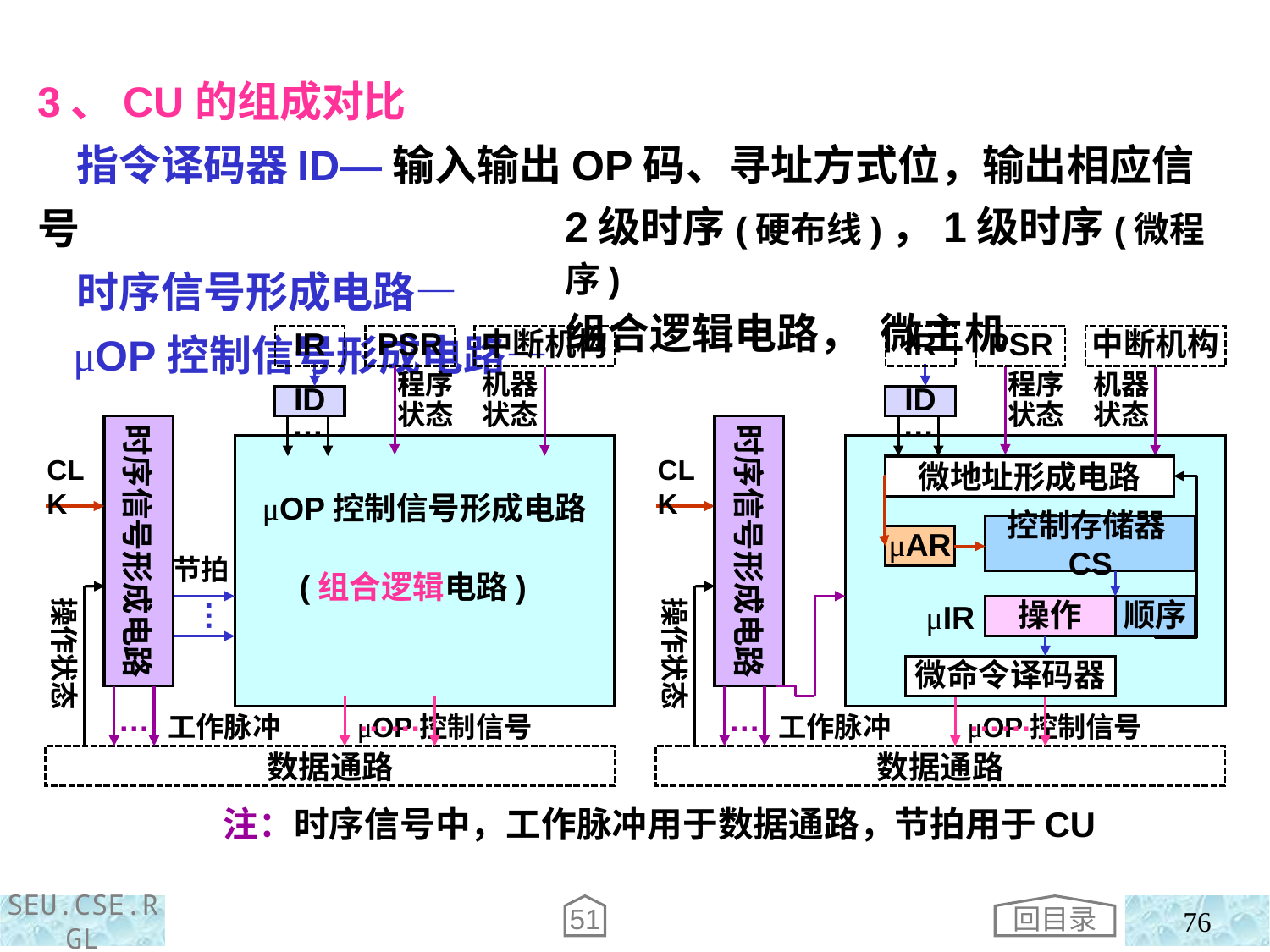

3、CU的组成对比
   指令译码器ID—输入输出OP码、寻址方式位，输出相应信号
   时序信号形成电路—
   μOP控制信号形成电路—
2级时序(硬布线)，1级时序(微程序)
组合逻辑电路，  微主机
IR
PSR
中断机构
程序状态
机器状态
ID
时序信号形成电路
…
μOP控制信号形成电路

CLK
操作状态
……
工作脉冲           μOP控制信号
…
数据通路
IR
PSR
中断机构
程序状态
机器状态
ID
时序信号形成电路
…

CLK
操作状态
……
工作脉冲           μOP控制信号
…
数据通路
微地址形成电路
控制存储器CS
μAR
顺序
μIR
操作
微命令译码器
节拍
(组合逻辑电路)
…
    注：时序信号中，工作脉冲用于数据通路，节拍用于CU
回目录
51
76